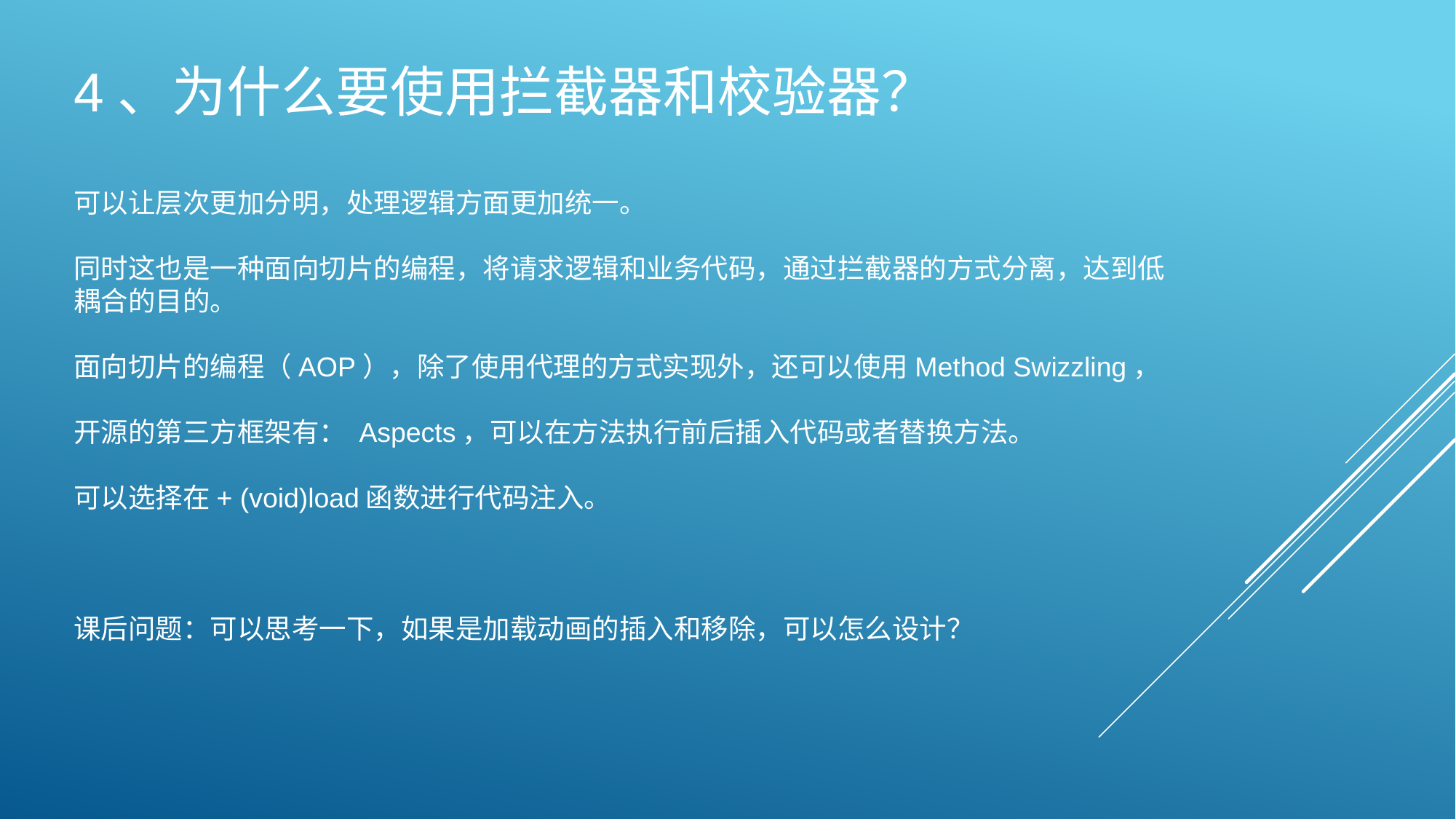

# 4、为什么要使用拦截器和校验器？
可以让层次更加分明，处理逻辑方面更加统一。

同时这也是一种面向切片的编程，将请求逻辑和业务代码，通过拦截器的方式分离，达到低耦合的目的。

面向切片的编程（AOP），除了使用代理的方式实现外，还可以使用Method Swizzling，

开源的第三方框架有： Aspects，可以在方法执行前后插入代码或者替换方法。

可以选择在+ (void)load函数进行代码注入。

课后问题：可以思考一下，如果是加载动画的插入和移除，可以怎么设计？